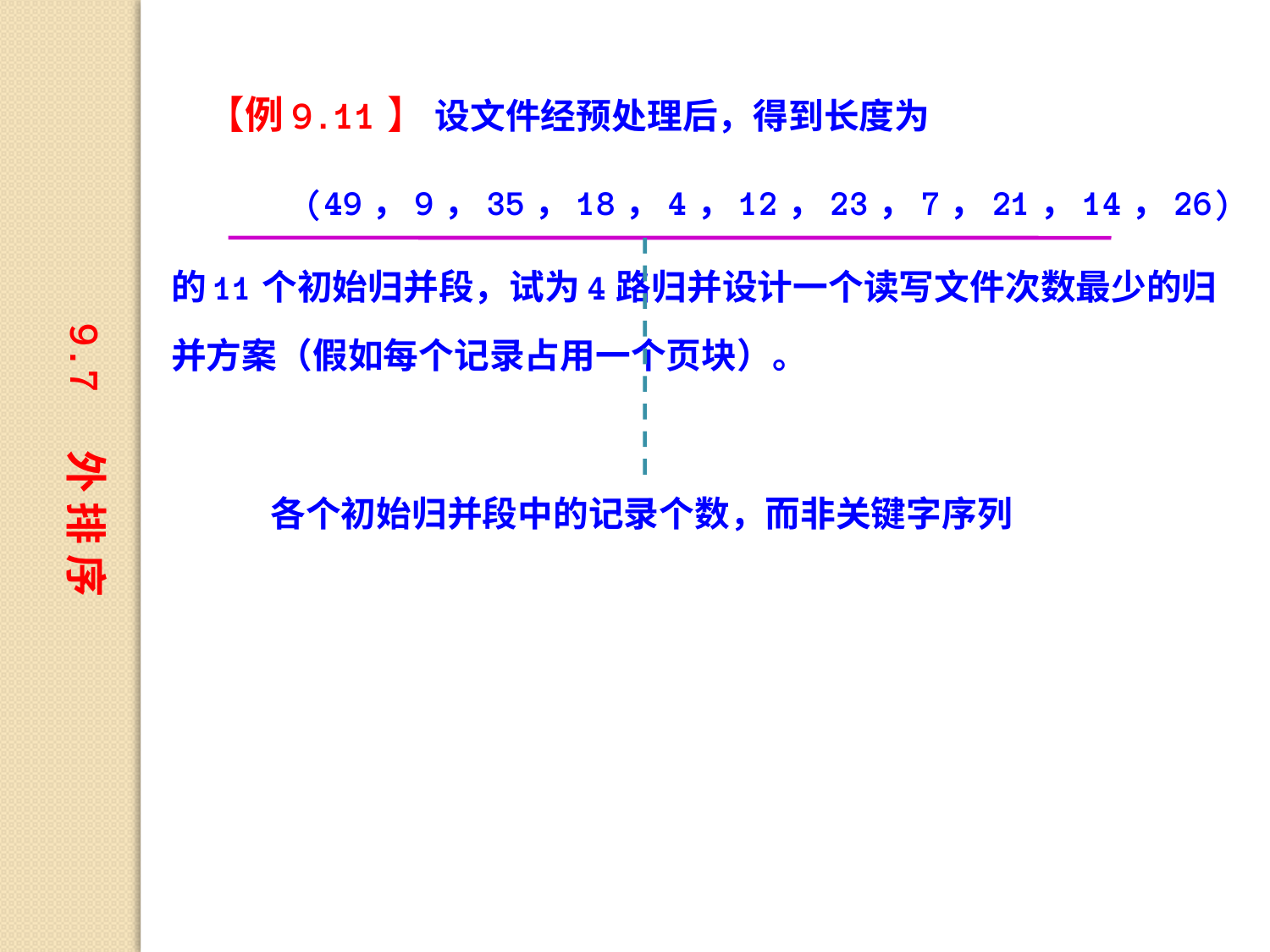

【例9.11】 设文件经预处理后，得到长度为
       (49，9，35，18，4，12，23，7，21，14，26)
的11个初始归并段，试为4路归并设计一个读写文件次数最少的归并方案（假如每个记录占用一个页块）。
各个初始归并段中的记录个数，而非关键字序列
9.7  外 排 序